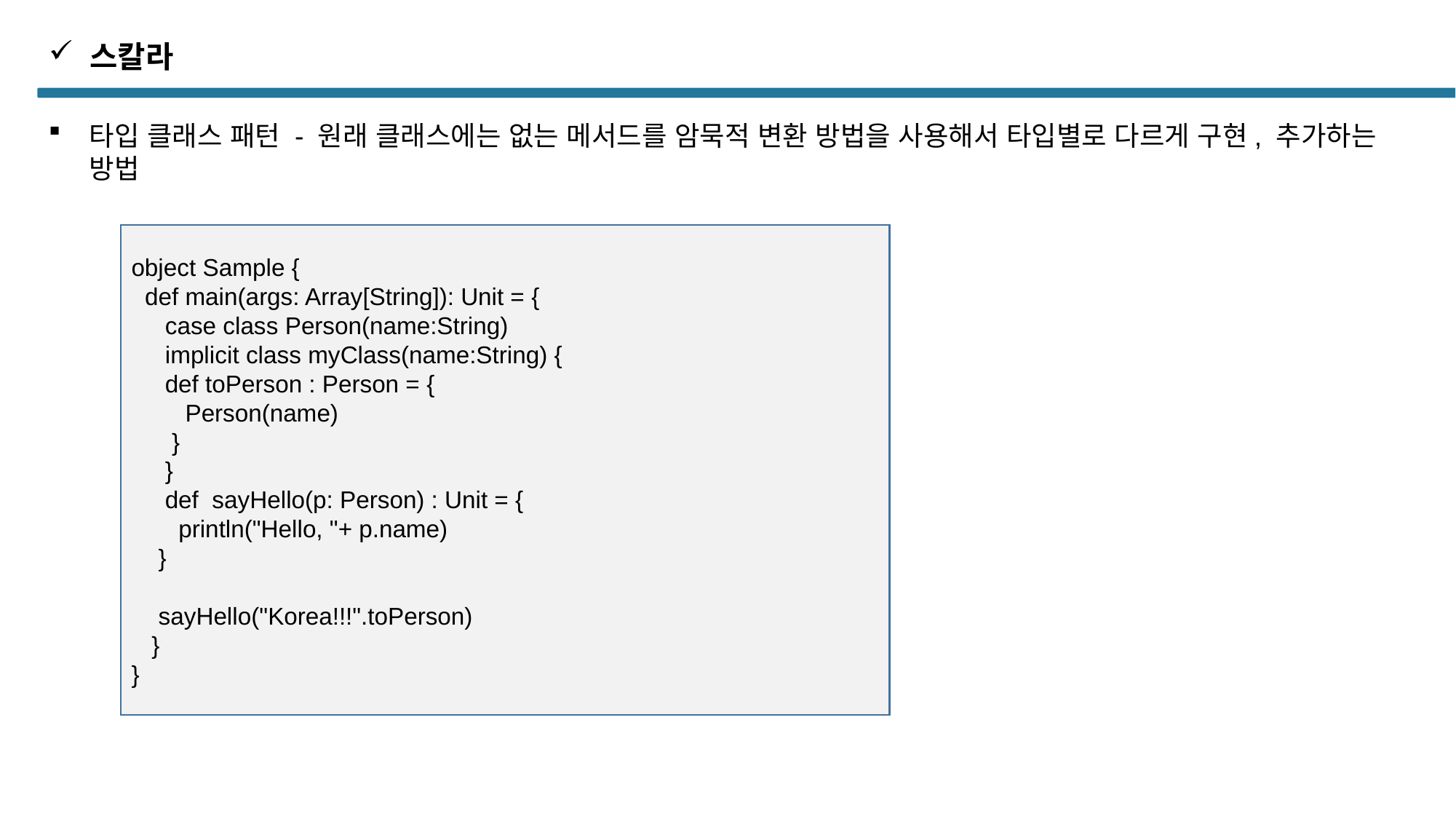

스칼라
타입 클래스 패턴 - 원래 클래스에는 없는 메서드를 암묵적 변환 방법을 사용해서 타입별로 다르게 구현, 추가하는 방법
object Sample {
  def main(args: Array[String]): Unit = {
     case class Person(name:String)
     implicit class myClass(name:String) {
     def toPerson : Person = {
        Person(name)
      }
     }
     def  sayHello(p: Person) : Unit = {
       println("Hello, "+ p.name)
    }

    sayHello("Korea!!!".toPerson)
   }
}